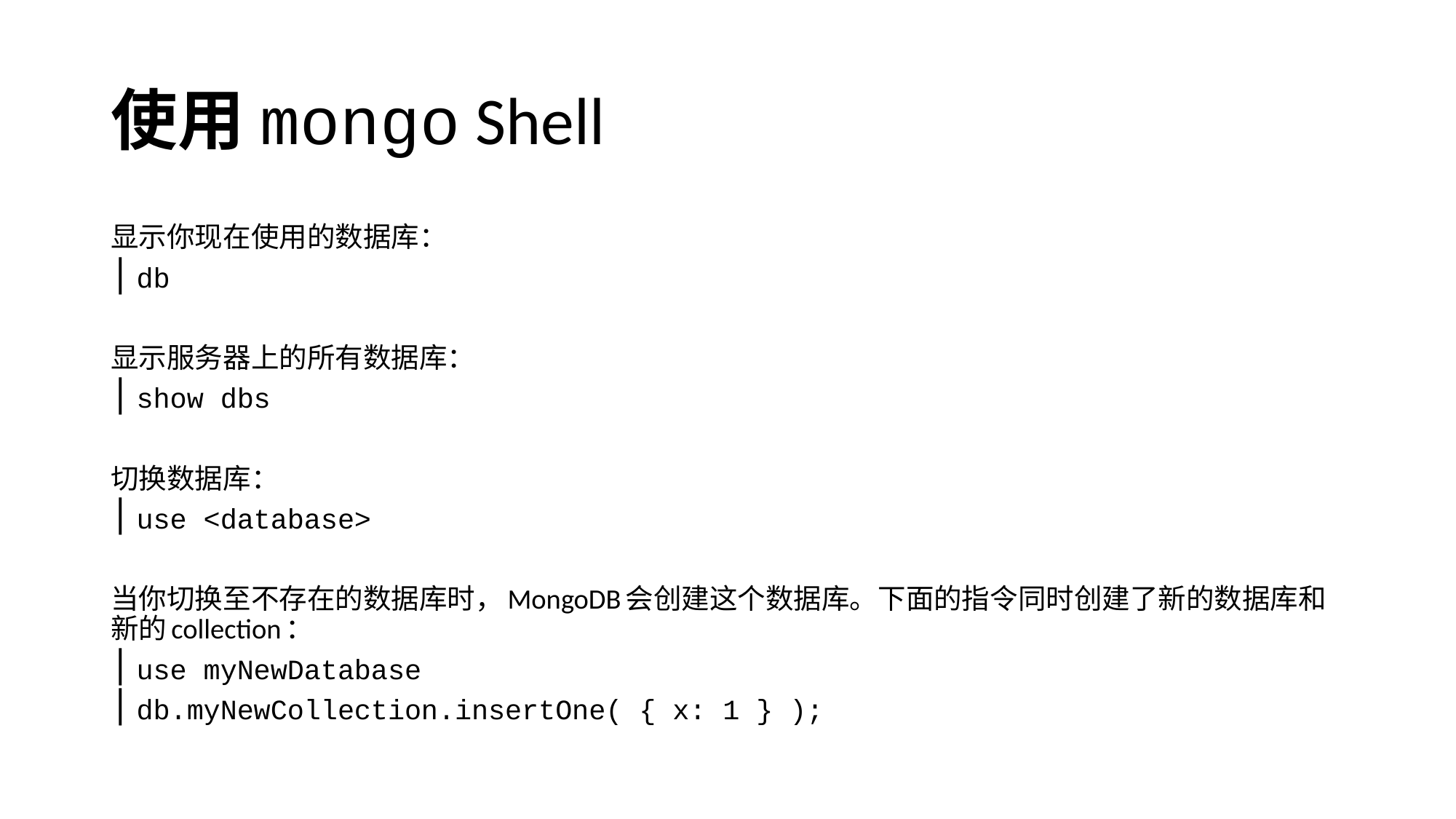

# 使用mongo Shell
显示你现在使用的数据库：
db

显示服务器上的所有数据库：
show dbs

切换数据库：
use <database>

当你切换至不存在的数据库时，MongoDB会创建这个数据库。下面的指令同时创建了新的数据库和新的collection：
use myNewDatabase
db.myNewCollection.insertOne( { x: 1 } );